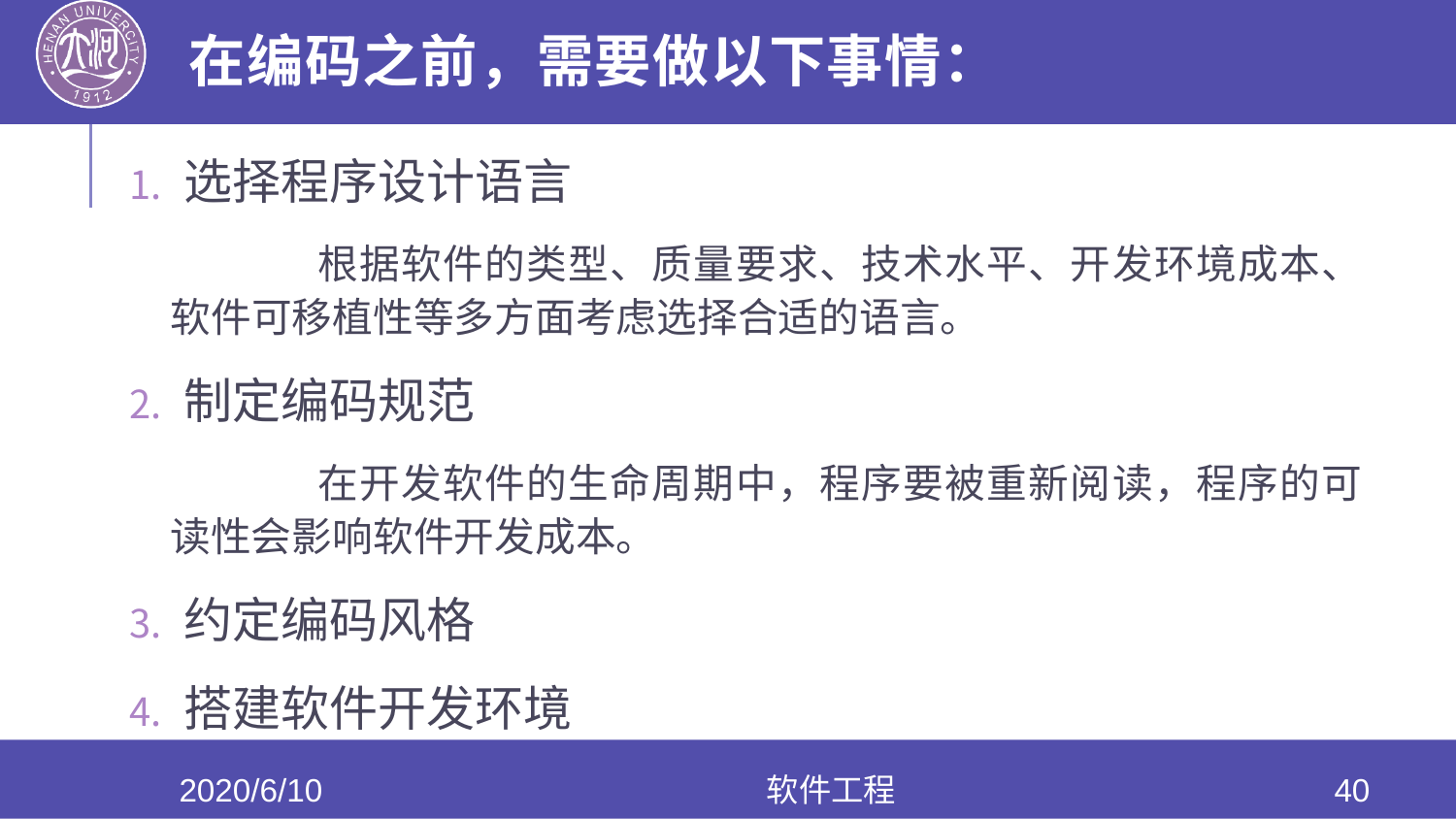

# 在编码之前，需要做以下事情：
选择程序设计语言
	根据软件的类型、质量要求、技术水平、开发环境成本、软件可移植性等多方面考虑选择合适的语言。
制定编码规范
	在开发软件的生命周期中，程序要被重新阅读，程序的可读性会影响软件开发成本。
约定编码风格
搭建软件开发环境
2020/6/10
软件工程
40